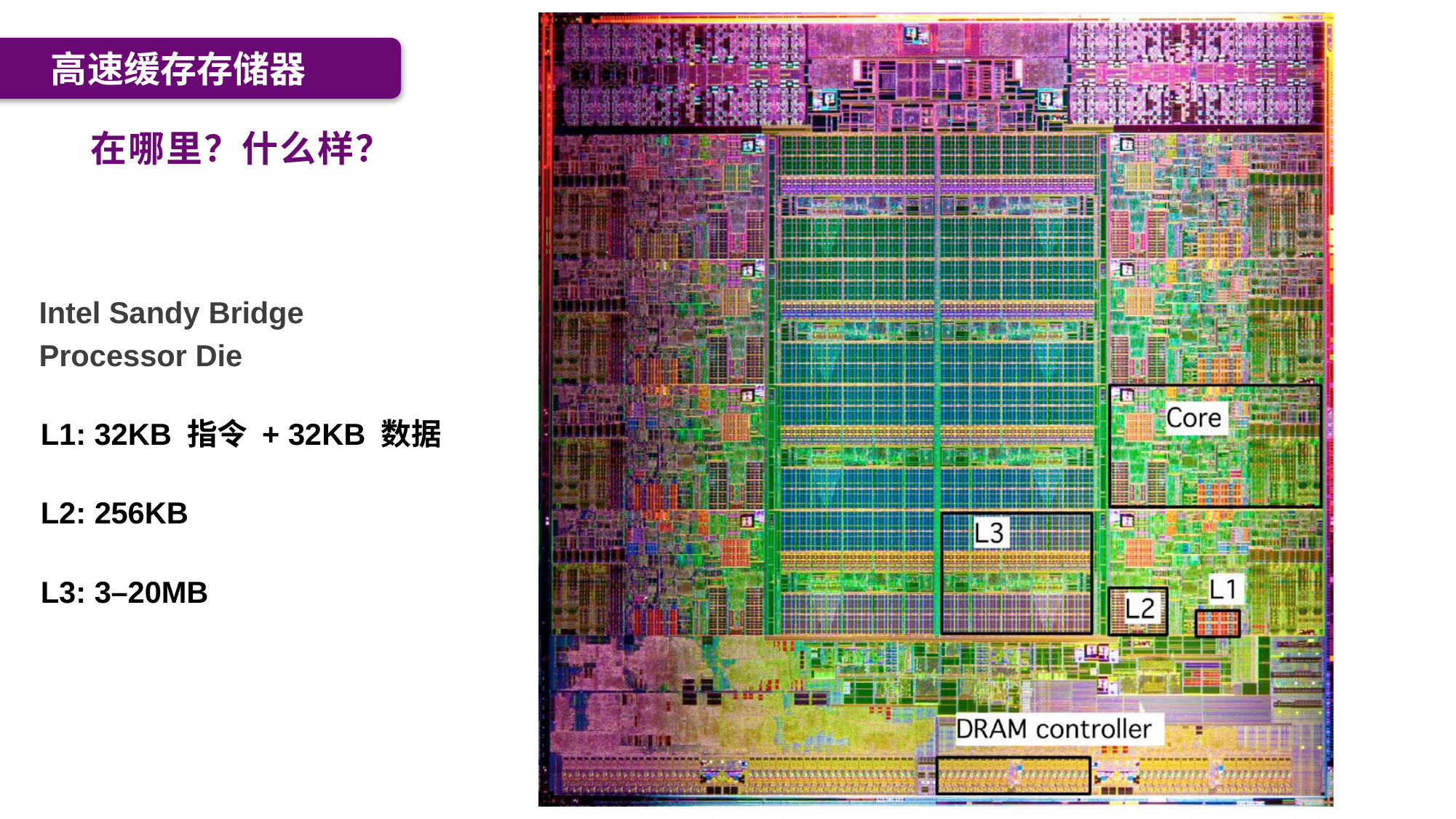

Carnegie Mellon

高速缓存存储器
在哪里？什么样？
Intel Sandy Bridge
Processor Die
L1: 32KB 指令 + 32KB 数据
L2: 256KB
L3: 3–20MB